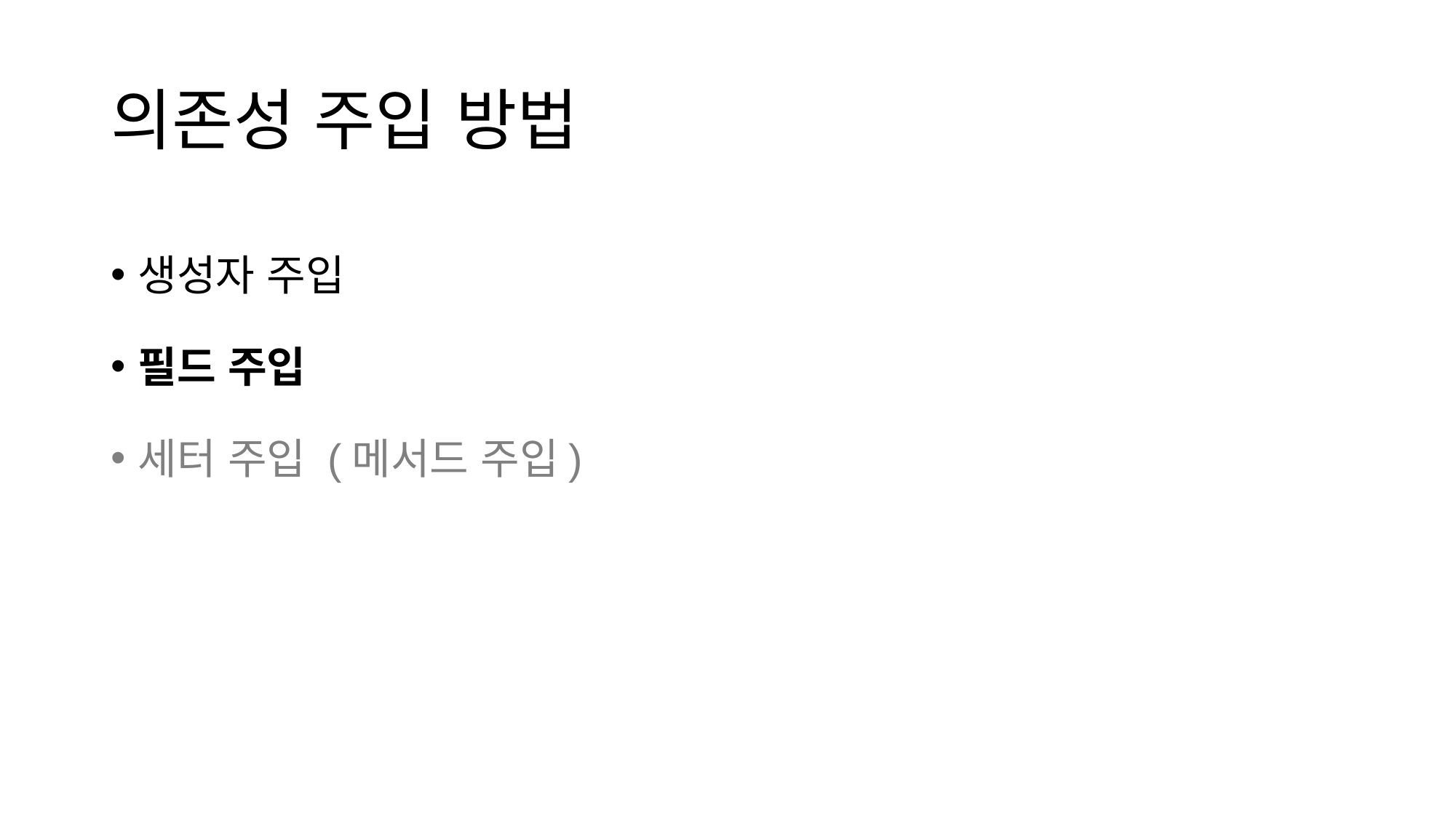

# 의존성 주입 방법
생성자 주입
필드 주입
세터 주입 (메서드 주입)